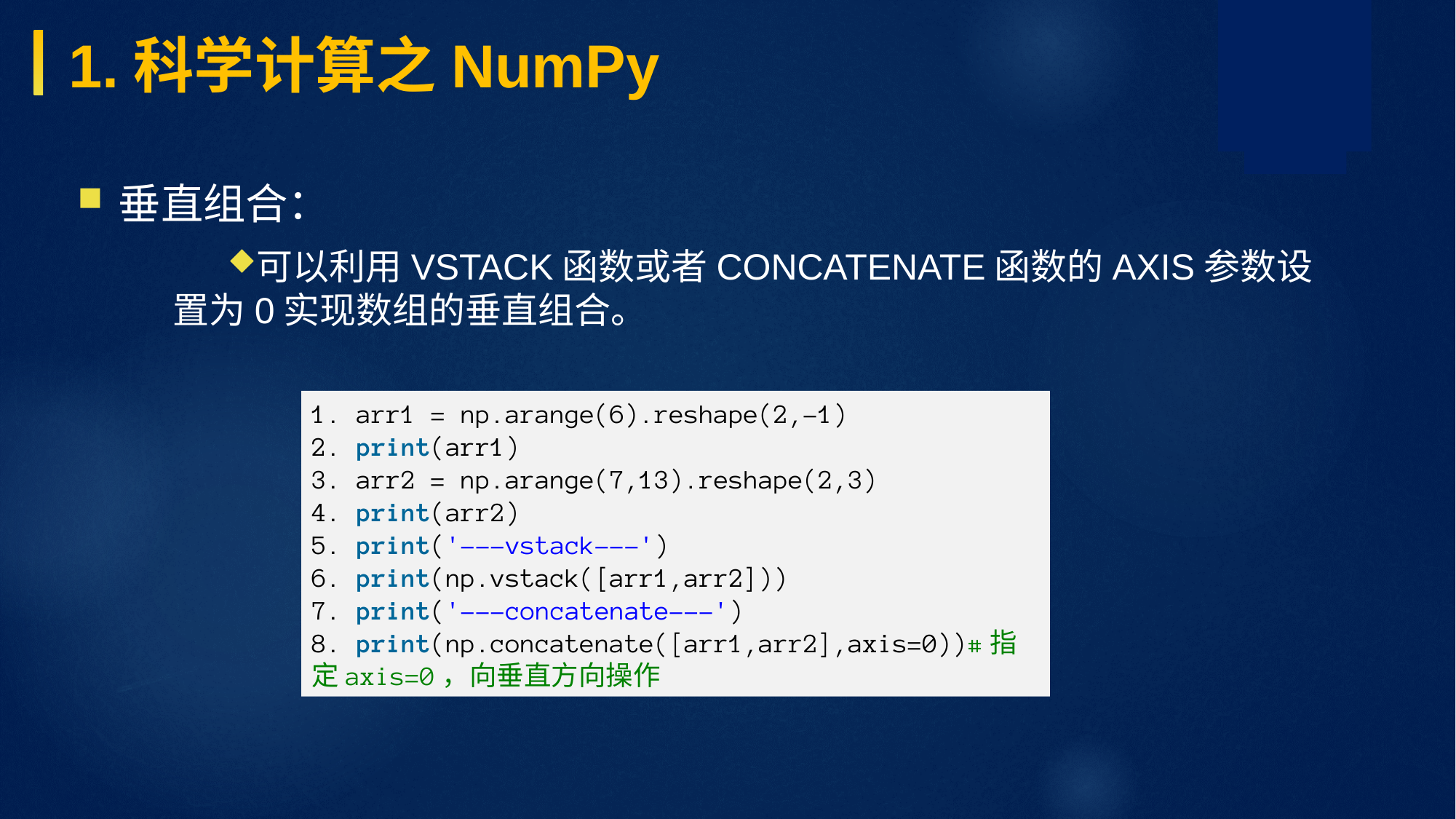

1.科学计算之NumPy
垂直组合：
可以利用vstack函数或者concatenate函数的axis参数设置为0实现数组的垂直组合。

1. arr1 = np.arange(6).reshape(2,-1)    2. print(arr1)    3. arr2 = np.arange(7,13).reshape(2,3)    4. print(arr2)    5. print('---vstack---')    6. print(np.vstack([arr1,arr2]))    7. print('---concatenate---')    8. print(np.concatenate([arr1,arr2],axis=0))#指定axis=0，向垂直方向操作